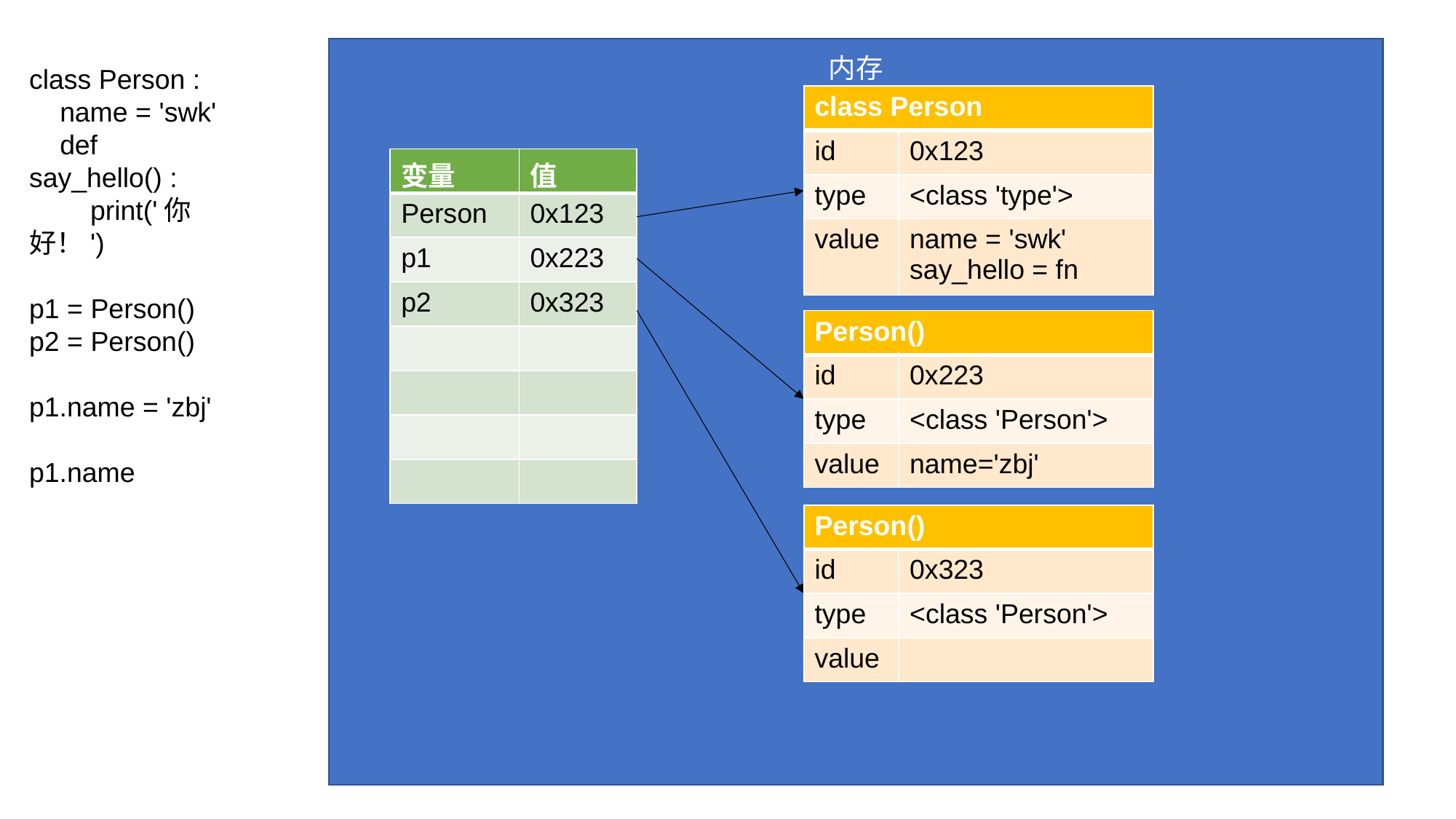

内存

class Person :
    name = 'swk'
    def say_hello() :
        print('你好！')

p1 = Person()
p2 = Person()

p1.name = 'zbj'

p1.name
| class Person |  |
| --- | --- |
| id | 0x123 |
| type | <class 'type'> |
| value | name = 'swk' say\_hello = fn |
| 变量 | 值 |
| --- | --- |
| Person | 0x123 |
| p1 | 0x223 |
| p2 | 0x323 |
|  |  |
|  |  |
|  |  |
|  |  |
| Person() |  |
| --- | --- |
| id | 0x223 |
| type | <class 'Person'> |
| value | name='zbj' |
| Person() |  |
| --- | --- |
| id | 0x323 |
| type | <class 'Person'> |
| value |  |